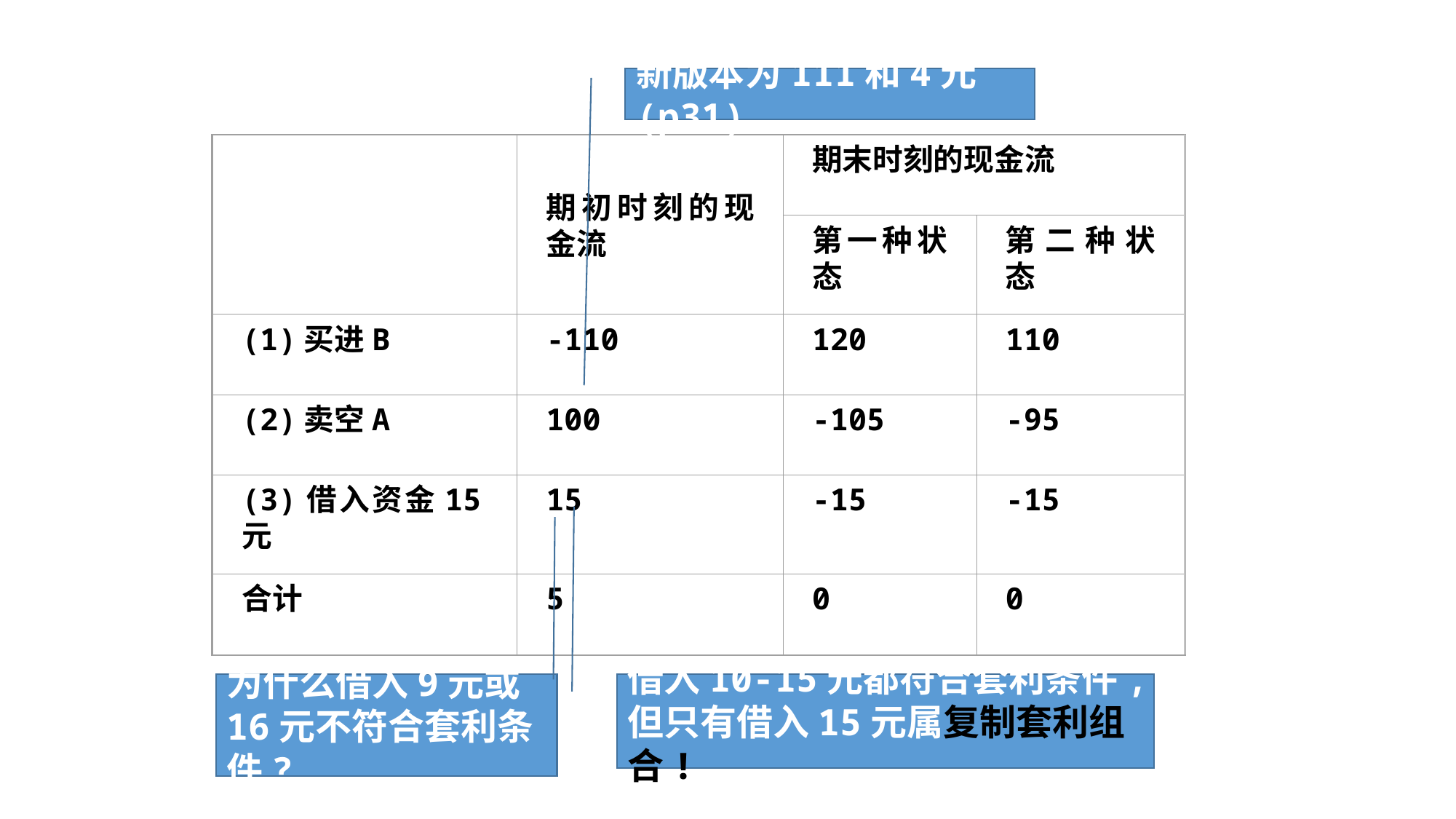

新版本为111和4元(p31)

期初时刻的现金流

期末时刻的现金流

第一种状态

第二种状态

(1)买进B

-110

120

110

(2)卖空A

100

-105

-95

(3)借入资金15元

15

-15

-15

合计

5

0

0

为什么借入9元或16元不符合套利条件?
借入10-15元都符合套利条件,但只有借入15元属复制套利组合!